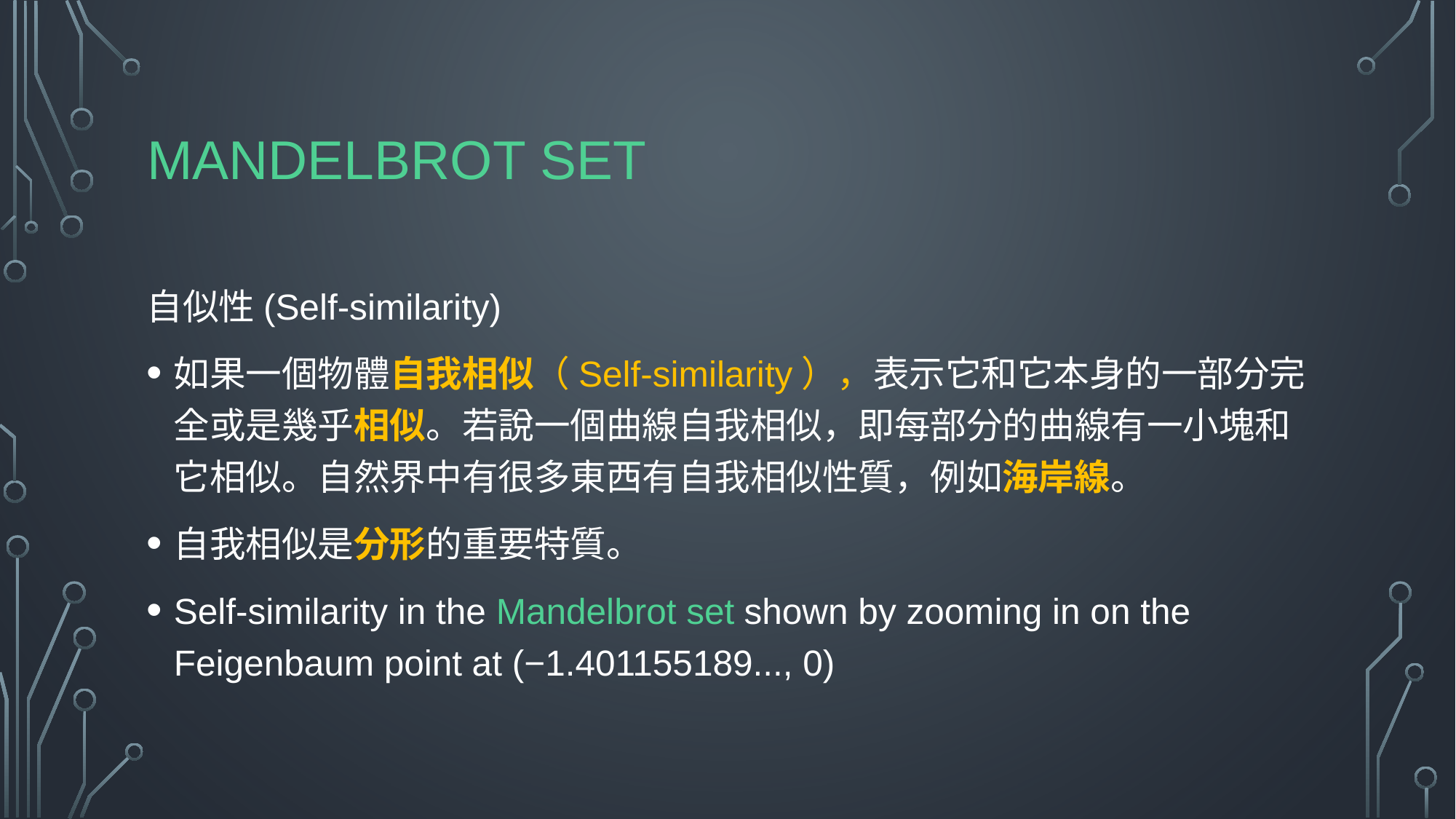

# Mandelbrot set
自似性(Self-similarity)
如果一個物體自我相似（Self-similarity），表示它和它本身的一部分完全或是幾乎相似。若說一個曲線自我相似，即每部分的曲線有一小塊和它相似。自然界中有很多東西有自我相似性質，例如海岸線。
自我相似是分形的重要特質。
Self-similarity in the Mandelbrot set shown by zooming in on the Feigenbaum point at (−1.401155189..., 0)